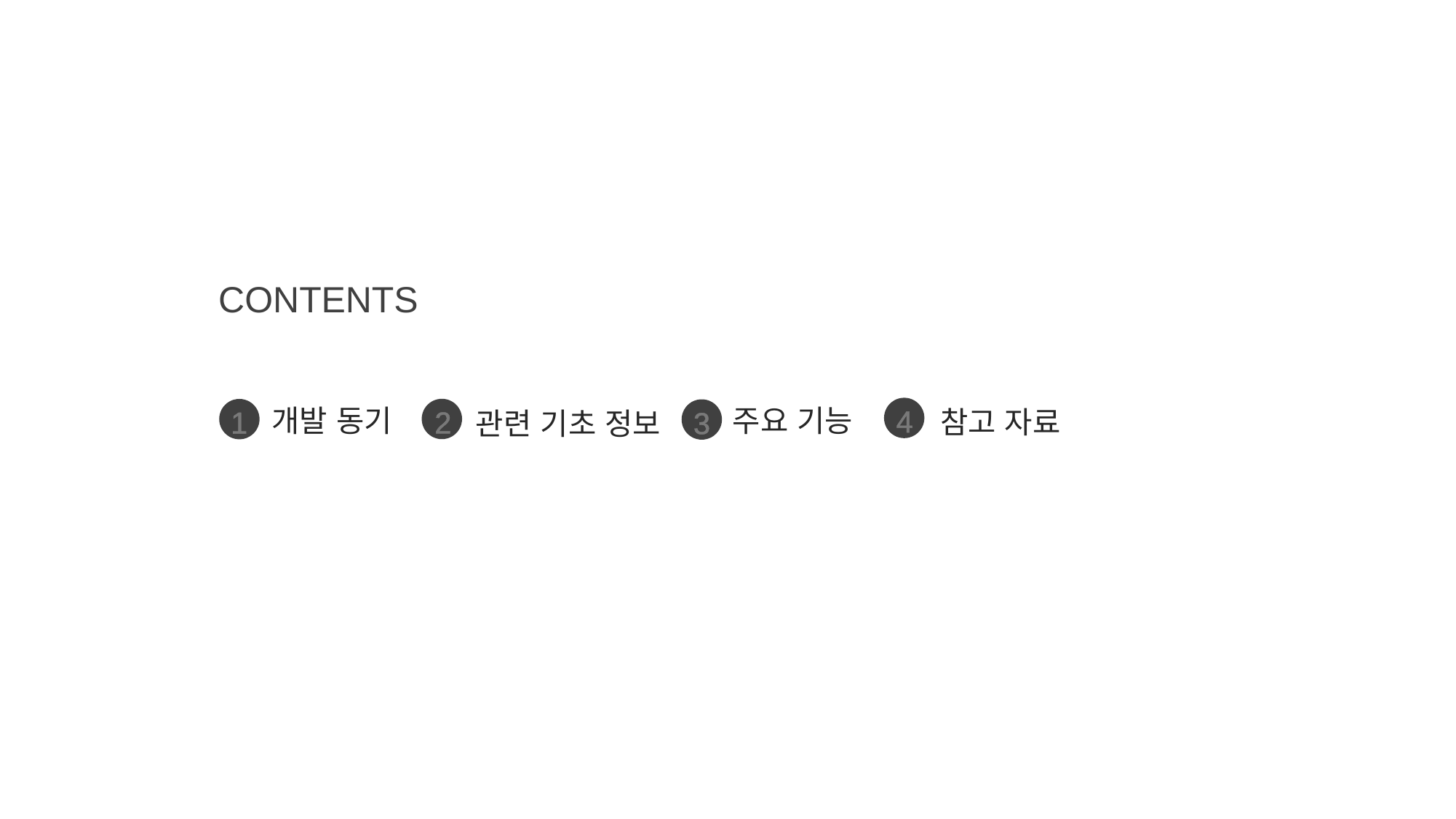

CONTENTS
개발 동기
주요 기능
4
2

참고 자료
1
3

관련 기초 정보